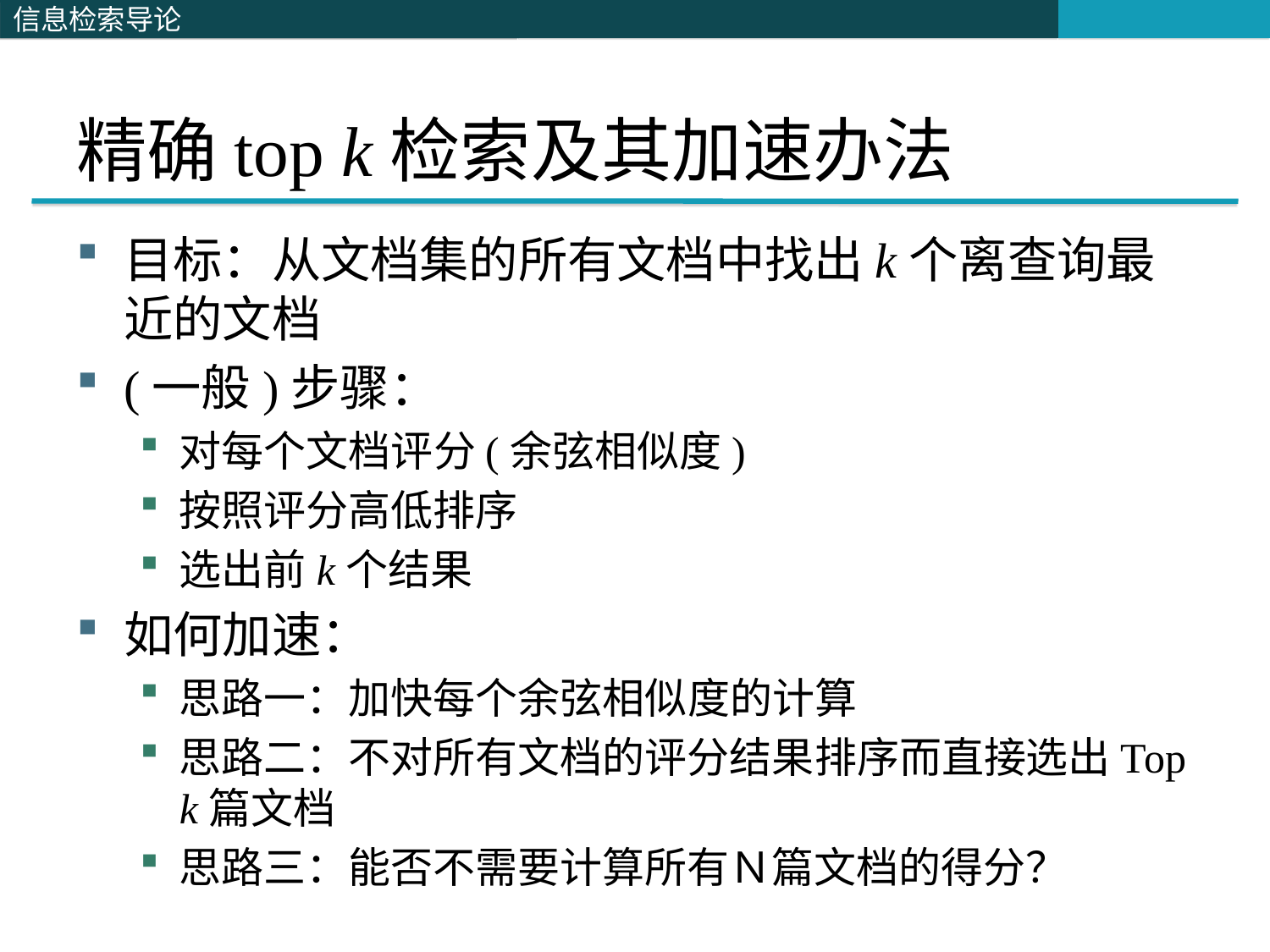

# 精确top k检索及其加速办法
目标：从文档集的所有文档中找出k个离查询最近的文档
(一般)步骤：
对每个文档评分(余弦相似度)
按照评分高低排序
选出前k个结果
如何加速：
思路一：加快每个余弦相似度的计算
思路二：不对所有文档的评分结果排序而直接选出Top k篇文档
思路三：能否不需要计算所有Ｎ篇文档的得分？